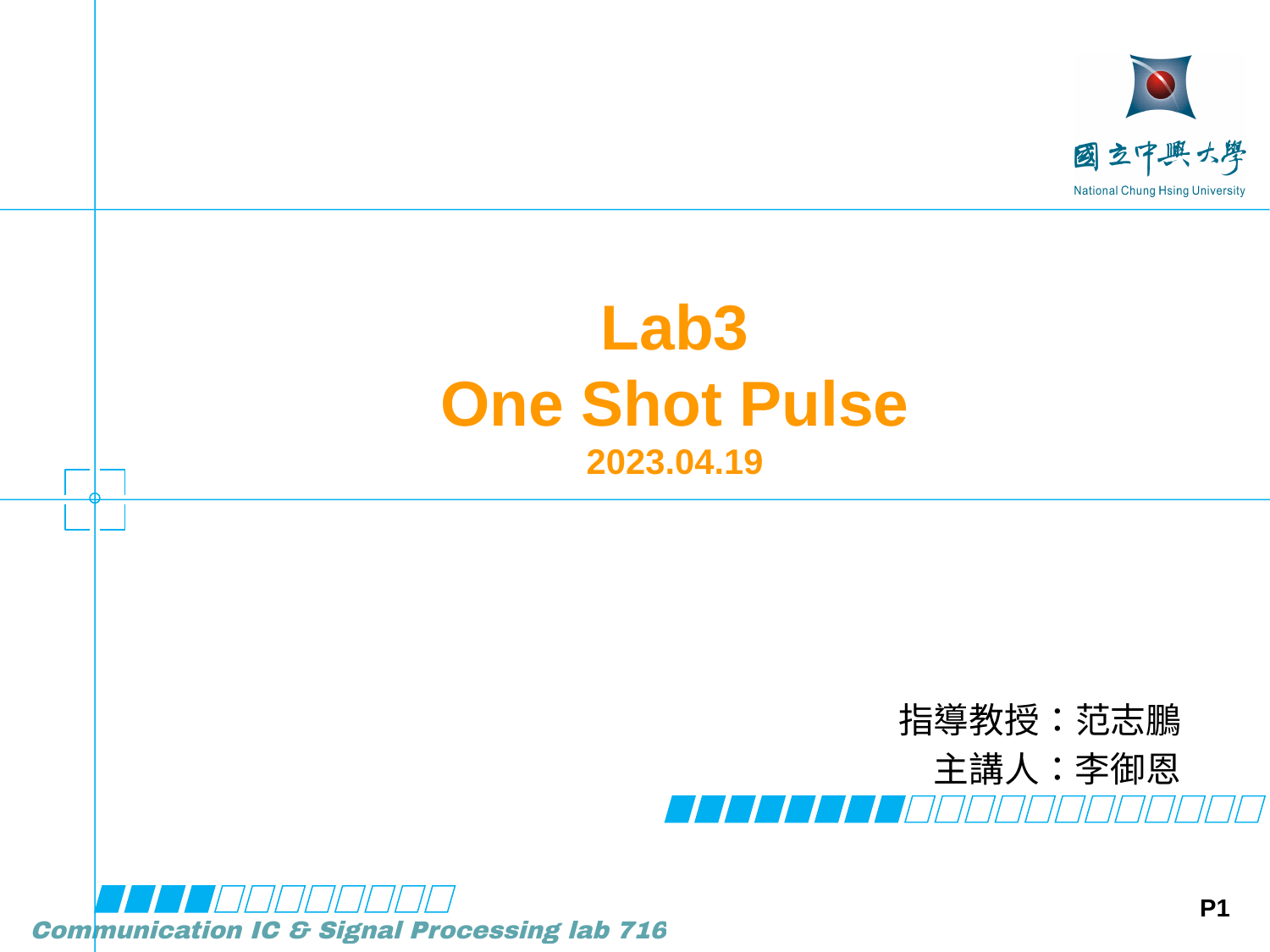

# Lab3 One Shot Pulse 2023.04.19

指導教授：范志鵬
主講人：李御恩